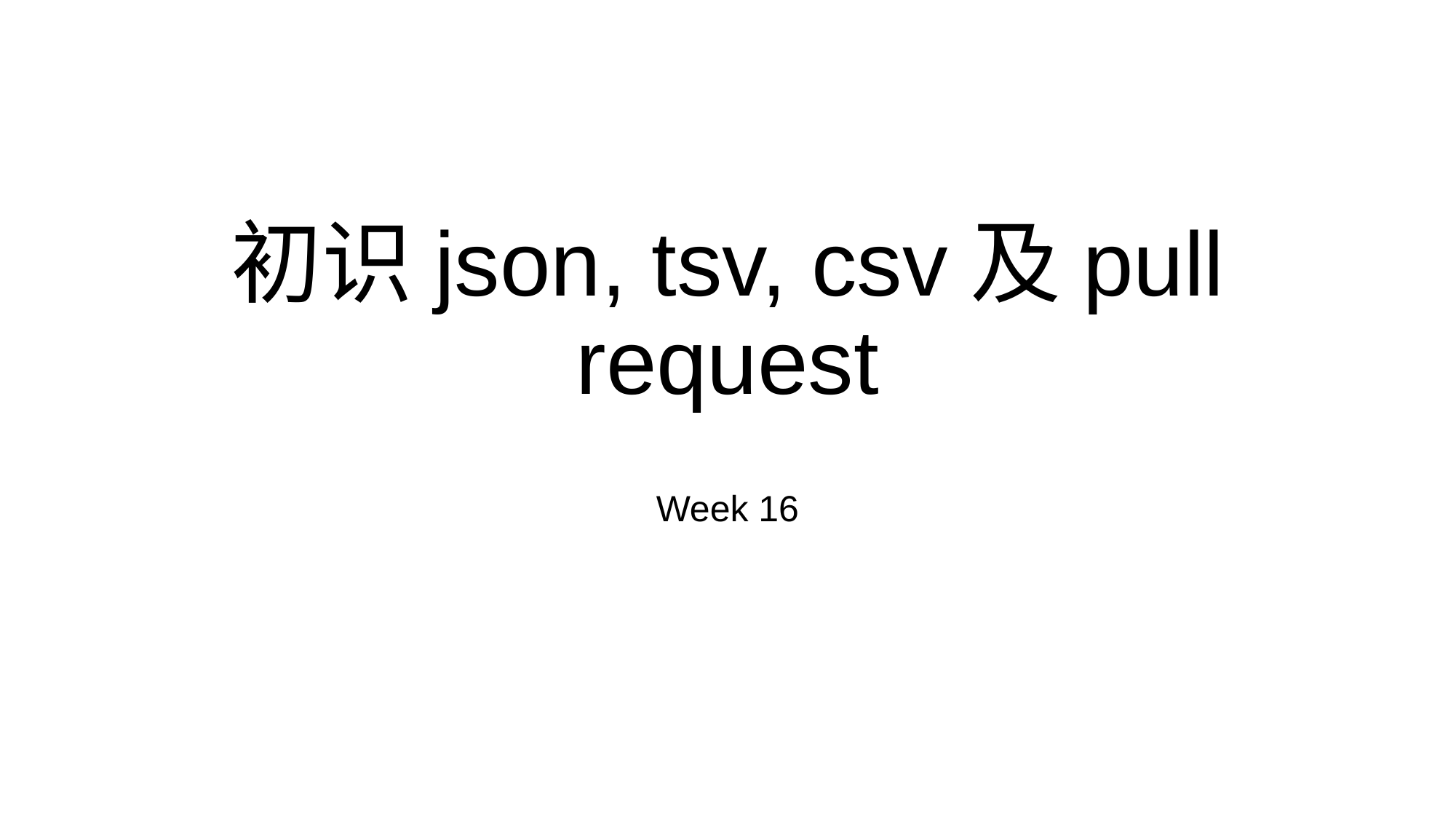

# 初识json, tsv, csv及pull request
Week 16